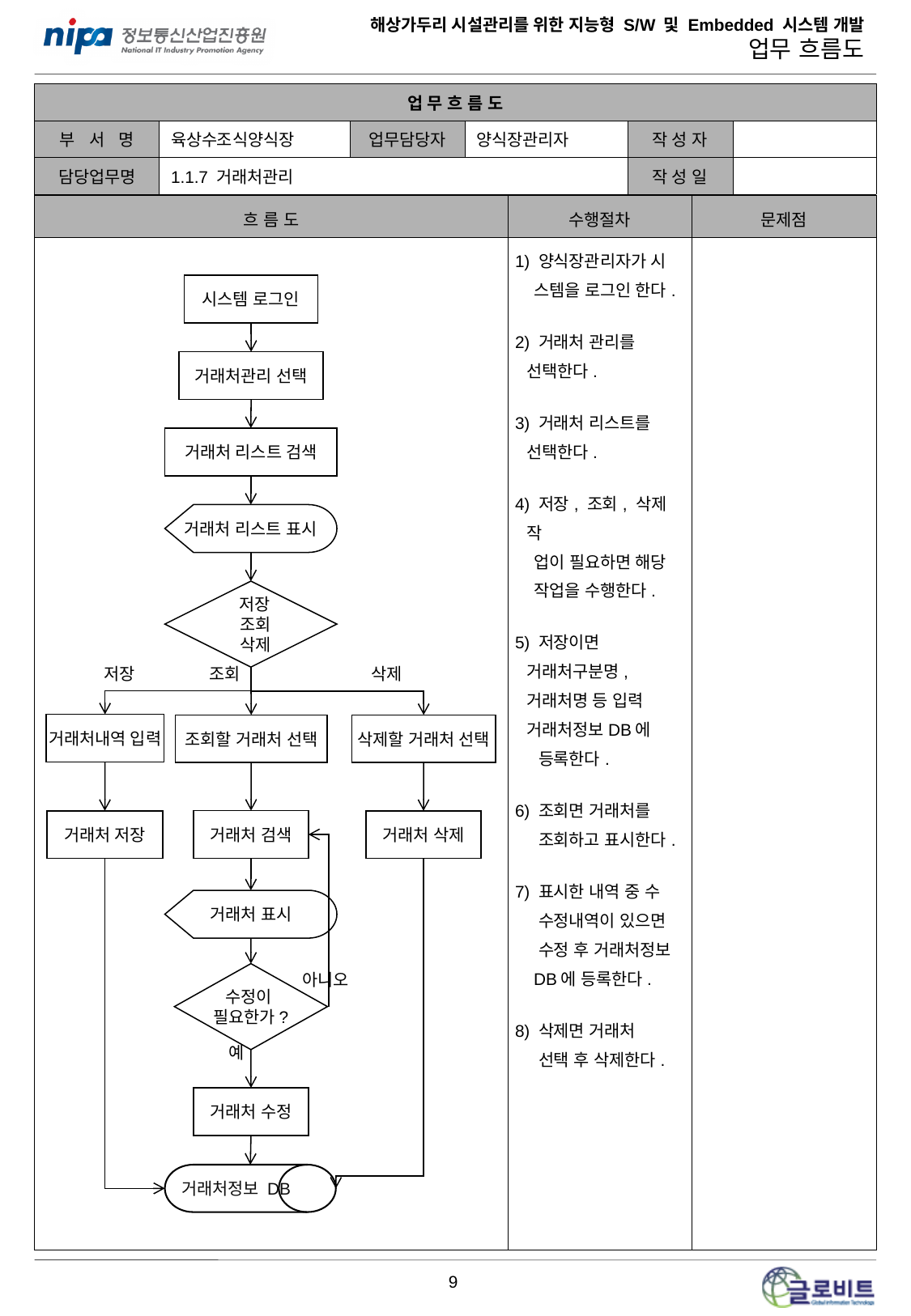

| 업 무 흐 름 도 |  |  |  |  |  |
| --- | --- | --- | --- | --- | --- |
| 부 서 명 | 육상수조식양식장 | 업무담당자 | 양식장관리자 | 작 성 자 |  |
| 담당업무명 | 1.1.7 거래처관리 |  |  | 작 성 일 |  |
| 흐 름 도 | 수행절차 | 문제점 |
| --- | --- | --- |
|  | 1) 양식장관리자가 시 스템을 로그인 한다. 2) 거래처 관리를 선택한다. 3) 거래처 리스트를 선택한다. 4) 저장, 조회, 삭제 작 업이 필요하면 해당 작업을 수행한다. 5) 저장이면 거래처구분명,거래처명 등 입력 거래처정보DB에 등록한다. 6) 조회면 거래처를 조회하고 표시한다. 7) 표시한 내역 중 수 수정내역이 있으면 수정 후 거래처정보 DB에 등록한다. 8) 삭제면 거래처 선택 후 삭제한다. |  |
시스템 로그인
거래처관리 선택
거래처 리스트 검색
거래처 리스트 표시
 저장
 조회
 삭제
저장
조회
삭제
거래처내역 입력
조회할 거래처 선택
삭제할 거래처 선택
거래처 검색
거래처 저장
거래처 삭제
거래처 표시
수정이
필요한가?
아니오
예
거래처 수정
거래처정보 DB